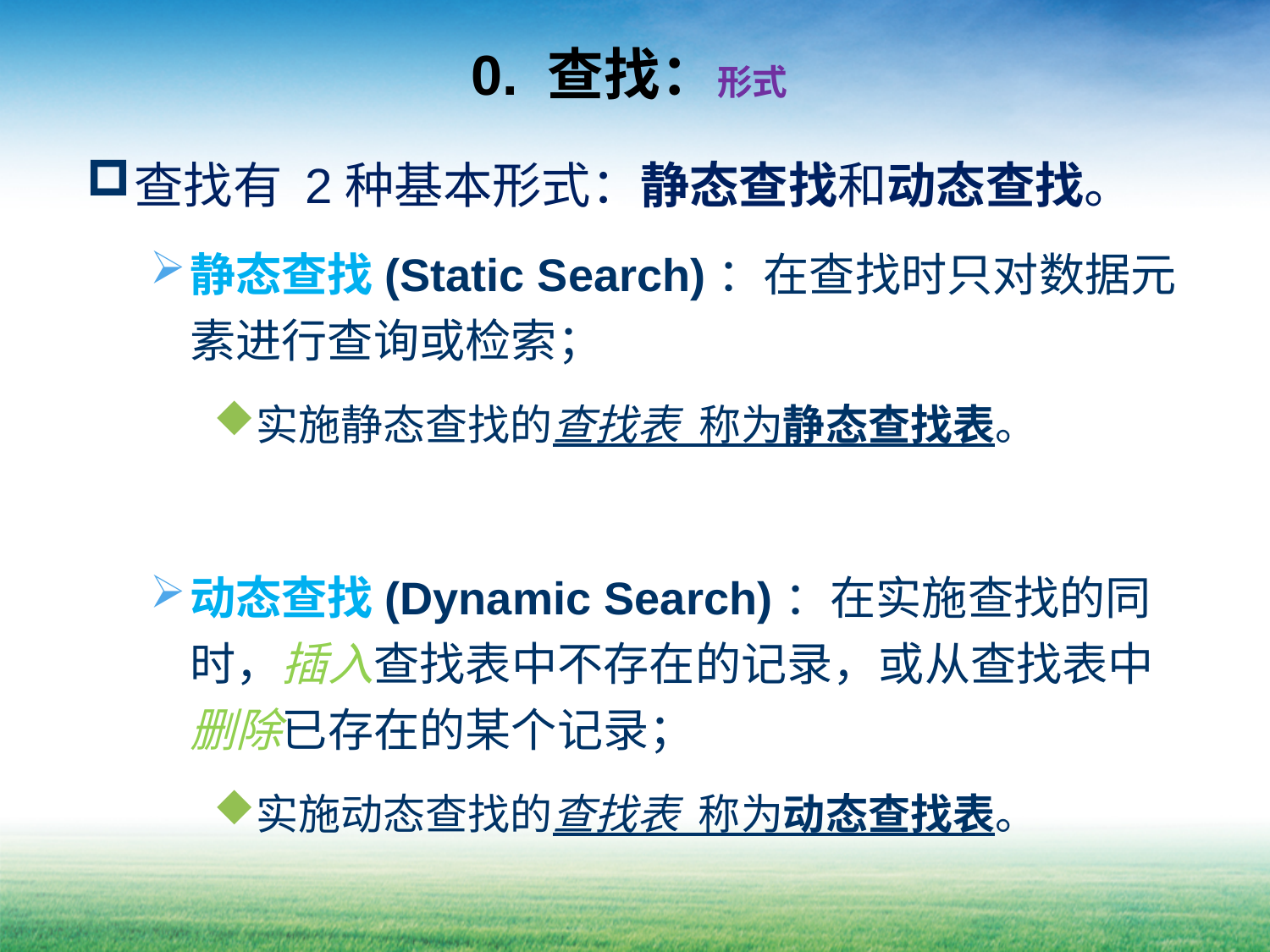

# 0. 查找：形式
查找有 2种基本形式：静态查找和动态查找。
静态查找(Static Search)：在查找时只对数据元素进行查询或检索；
实施静态查找的查找表  称为静态查找表。

动态查找(Dynamic Search)：在实施查找的同时，插入查找表中不存在的记录，或从查找表中删除已存在的某个记录；
实施动态查找的查找表  称为动态查找表。